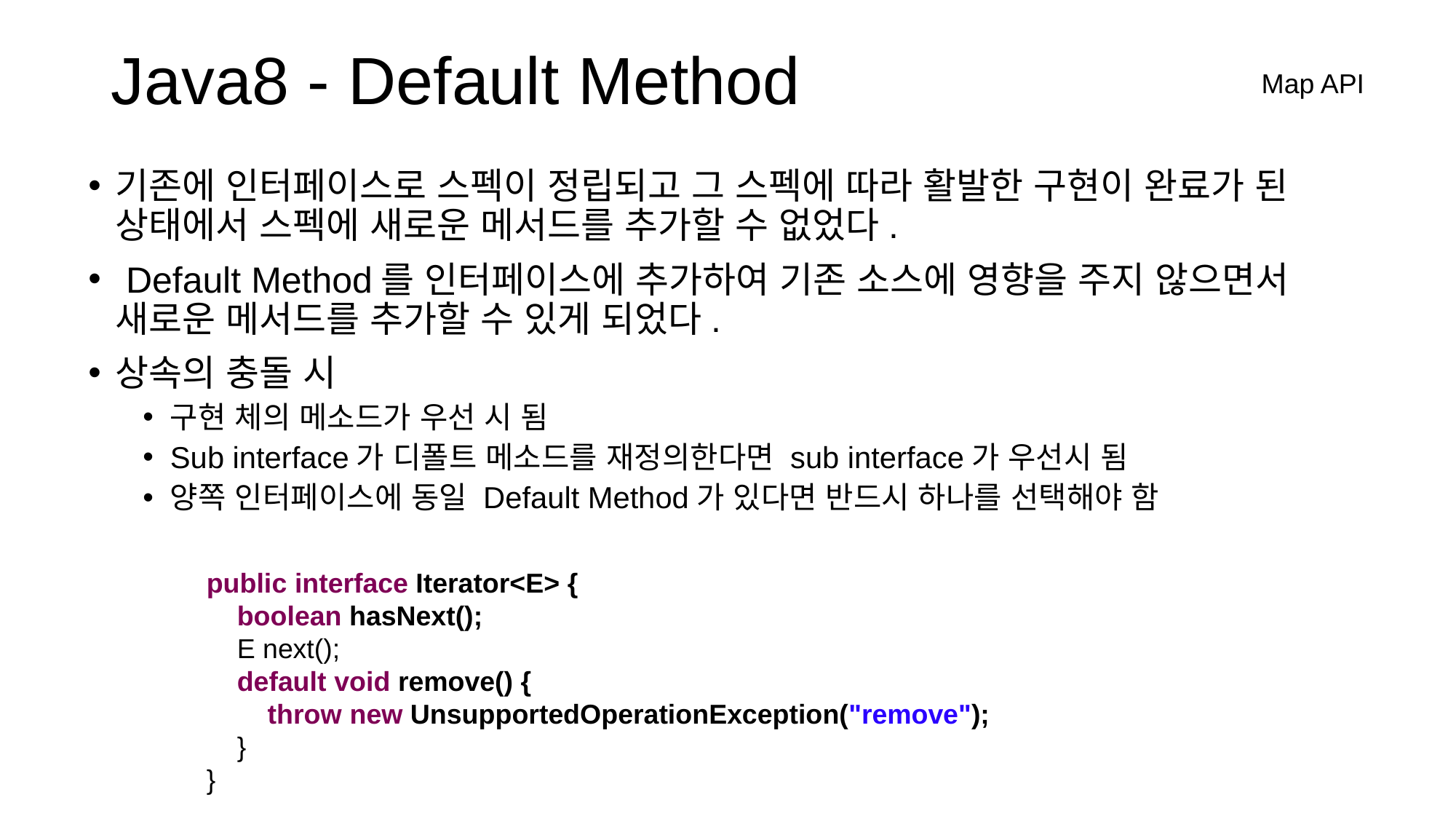

# Java8 - Default Method
Map API
기존에 인터페이스로 스펙이 정립되고 그 스펙에 따라 활발한 구현이 완료가 된 상태에서 스펙에 새로운 메서드를 추가할 수 없었다.
 Default Method를 인터페이스에 추가하여 기존 소스에 영향을 주지 않으면서 새로운 메서드를 추가할 수 있게 되었다.
상속의 충돌 시
구현 체의 메소드가 우선 시 됨
Sub interface가 디폴트 메소드를 재정의한다면 sub interface가 우선시 됨
양쪽 인터페이스에 동일 Default Method가 있다면 반드시 하나를 선택해야 함

public interface Iterator<E> {
    boolean hasNext();
    E next();
    default void remove() {
        throw new UnsupportedOperationException("remove");
    }
}